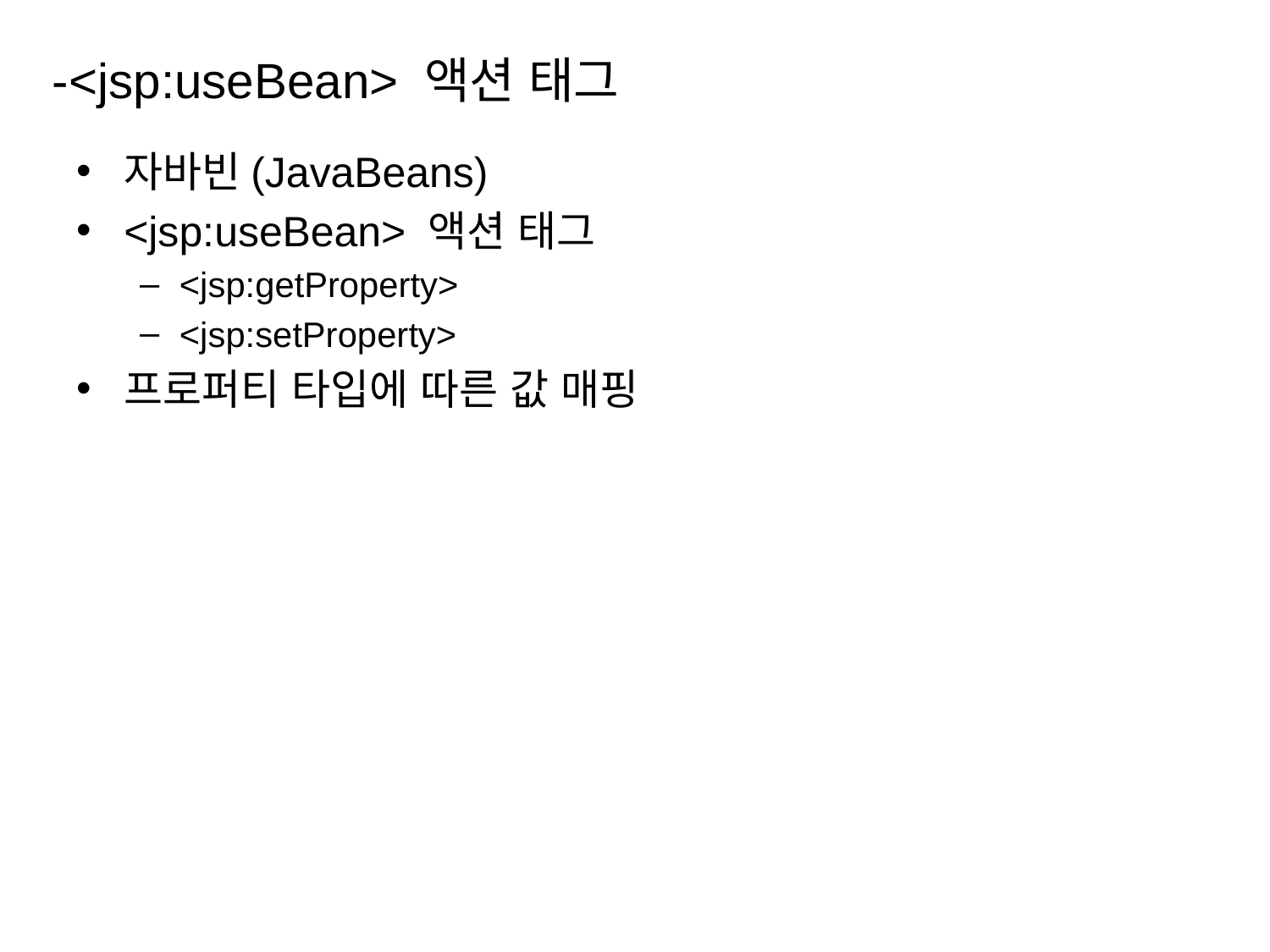

# -<jsp:useBean> 액션 태그
자바빈(JavaBeans)
<jsp:useBean> 액션 태그
<jsp:getProperty>
<jsp:setProperty>
프로퍼티 타입에 따른 값 매핑